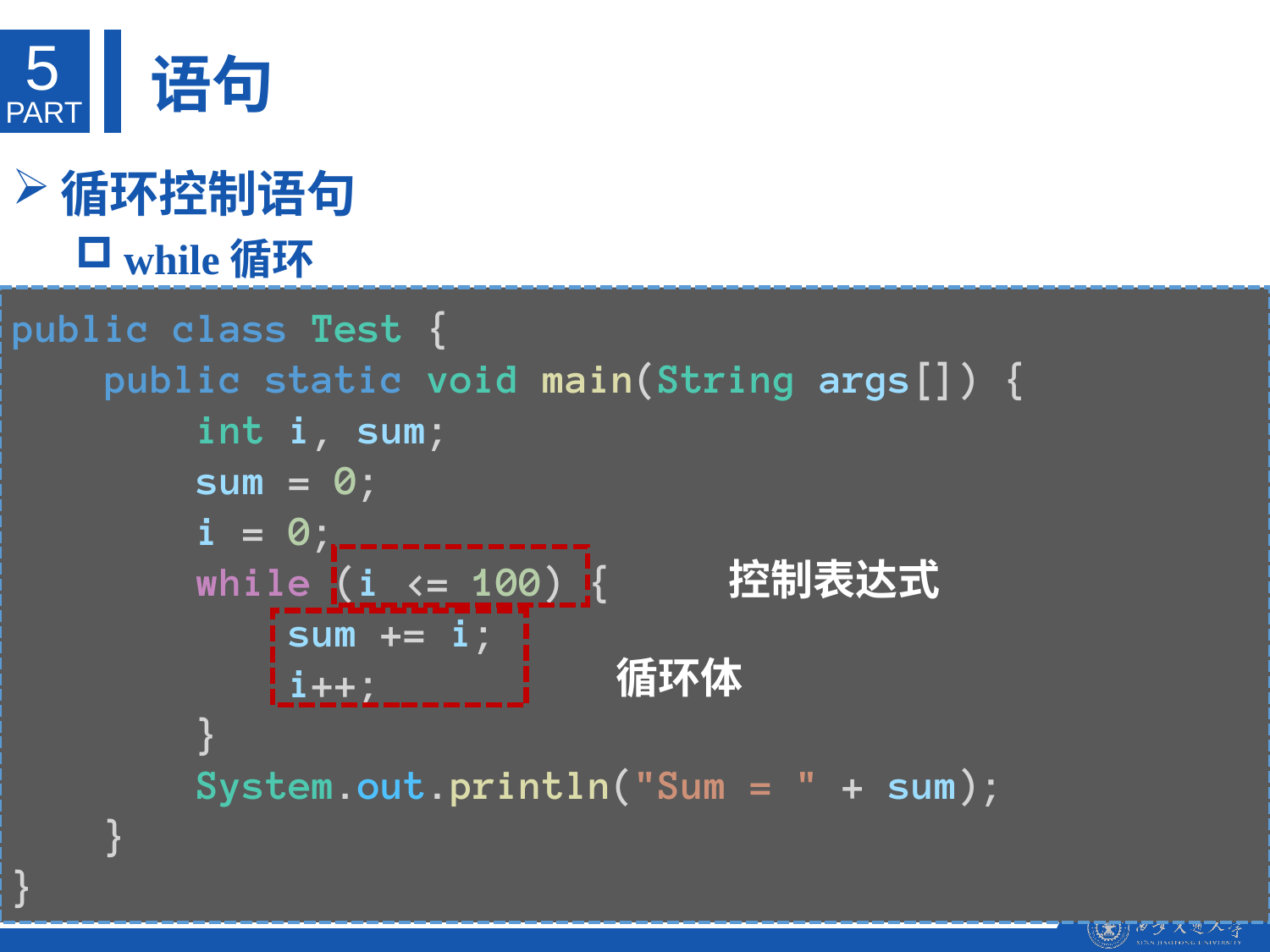

5
语句
PART
循环控制语句
while循环

public class Test {
    public static void main(String args[]) {
        int i, sum;
        sum = 0;
        i = 0;
        while (i <= 100) {
            sum += i;
            i++;
        }
        System.out.println("Sum = " + sum);
    }
}

控制表达式

循环体